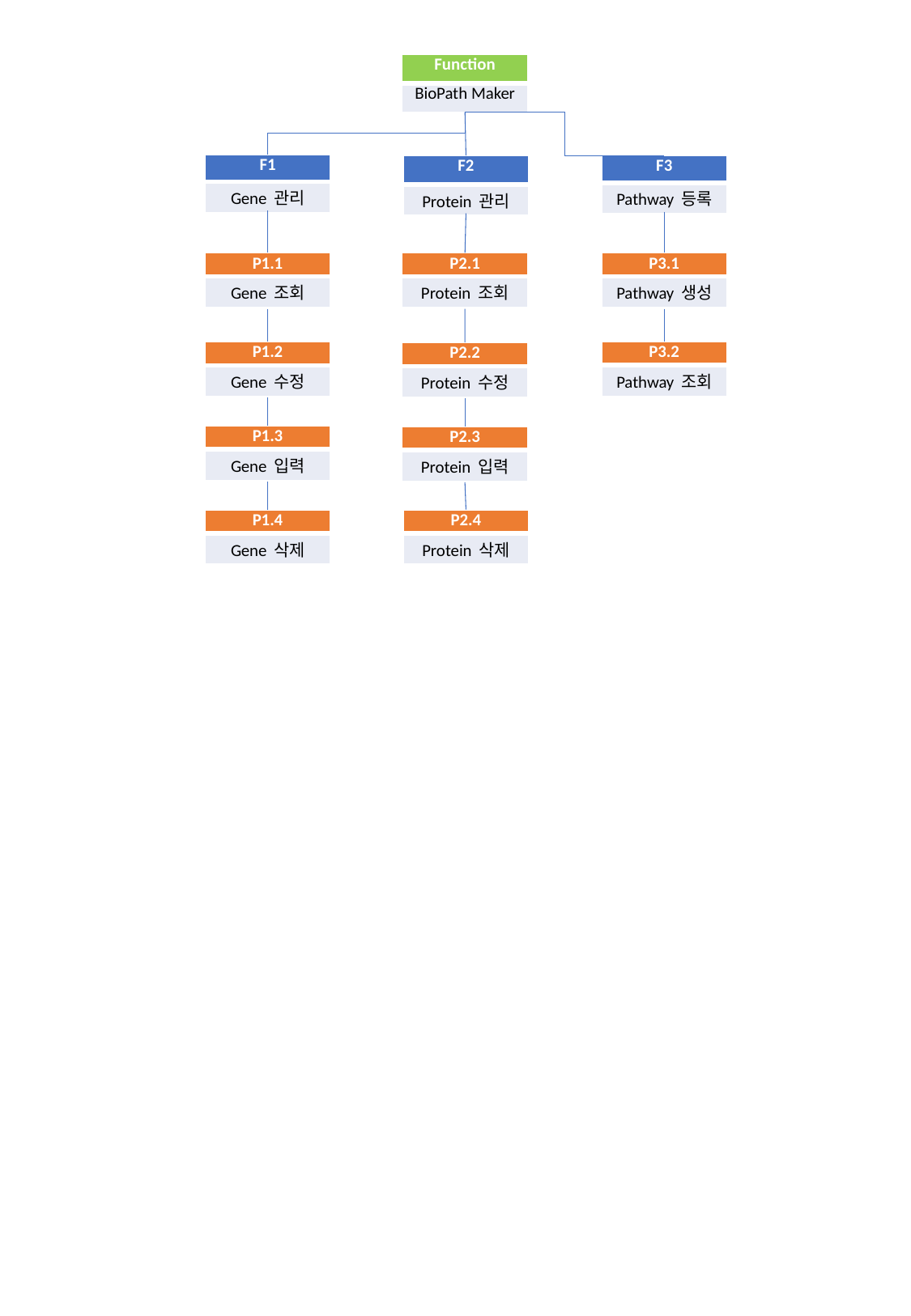

| Function |
| --- |
| BioPath Maker |
| F1 |
| --- |
| Gene 관리 |
| F2 |
| --- |
| Protein 관리 |
| F3 |
| --- |
| Pathway 등록 |
| P1.1 |
| --- |
| Gene 조회 |
| P2.1 |
| --- |
| Protein 조회 |
| P3.1 |
| --- |
| Pathway 생성 |
| P3.2 |
| --- |
| Pathway 조회 |
| P1.2 |
| --- |
| Gene 수정 |
| P2.2 |
| --- |
| Protein 수정 |
| P1.3 |
| --- |
| Gene 입력 |
| P2.3 |
| --- |
| Protein 입력 |
| P1.4 |
| --- |
| Gene 삭제 |
| P2.4 |
| --- |
| Protein 삭제 |